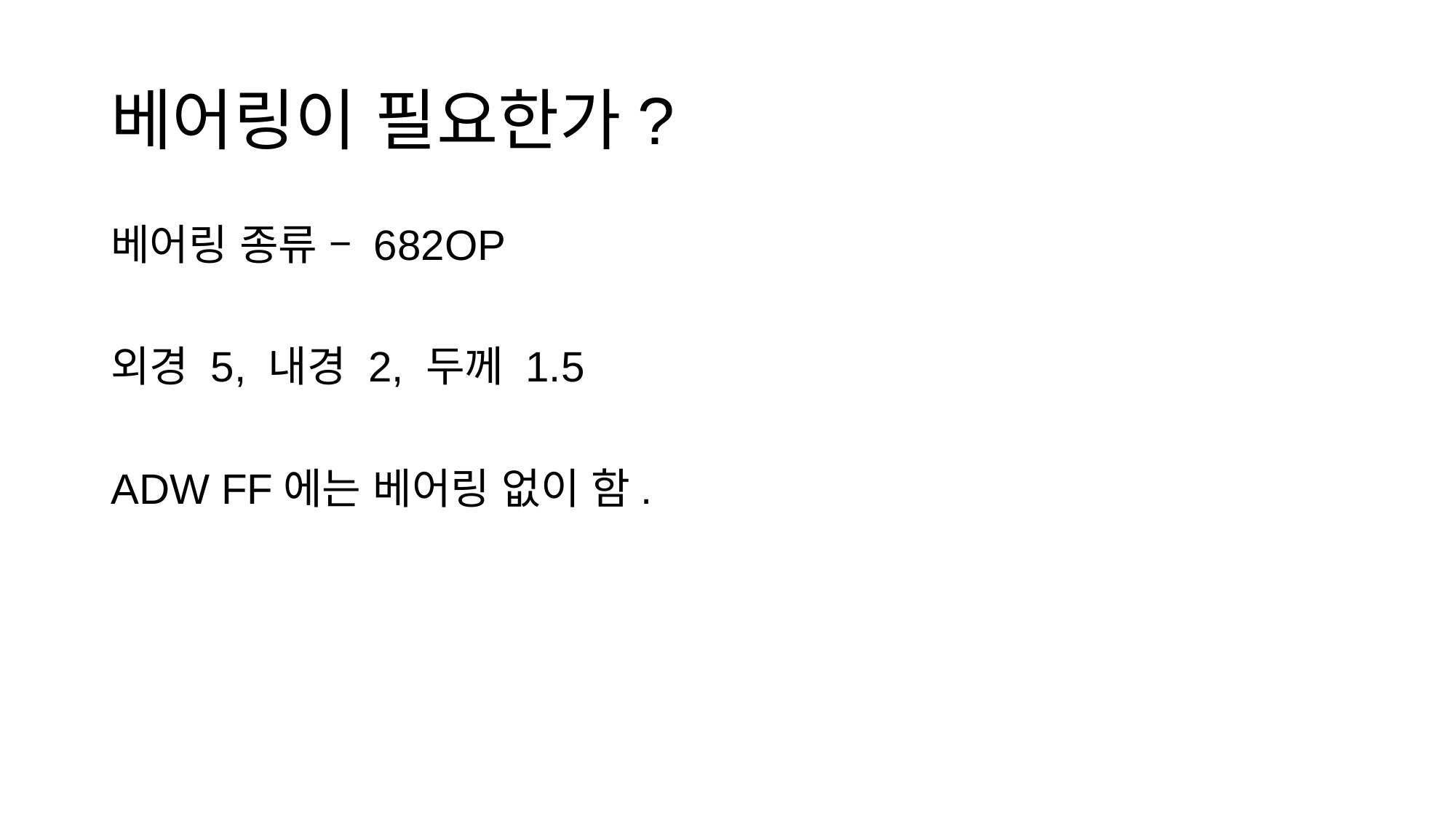

# 베어링이 필요한가?
베어링 종류 – 682OP

외경 5, 내경 2, 두께 1.5

ADW FF에는 베어링 없이 함.